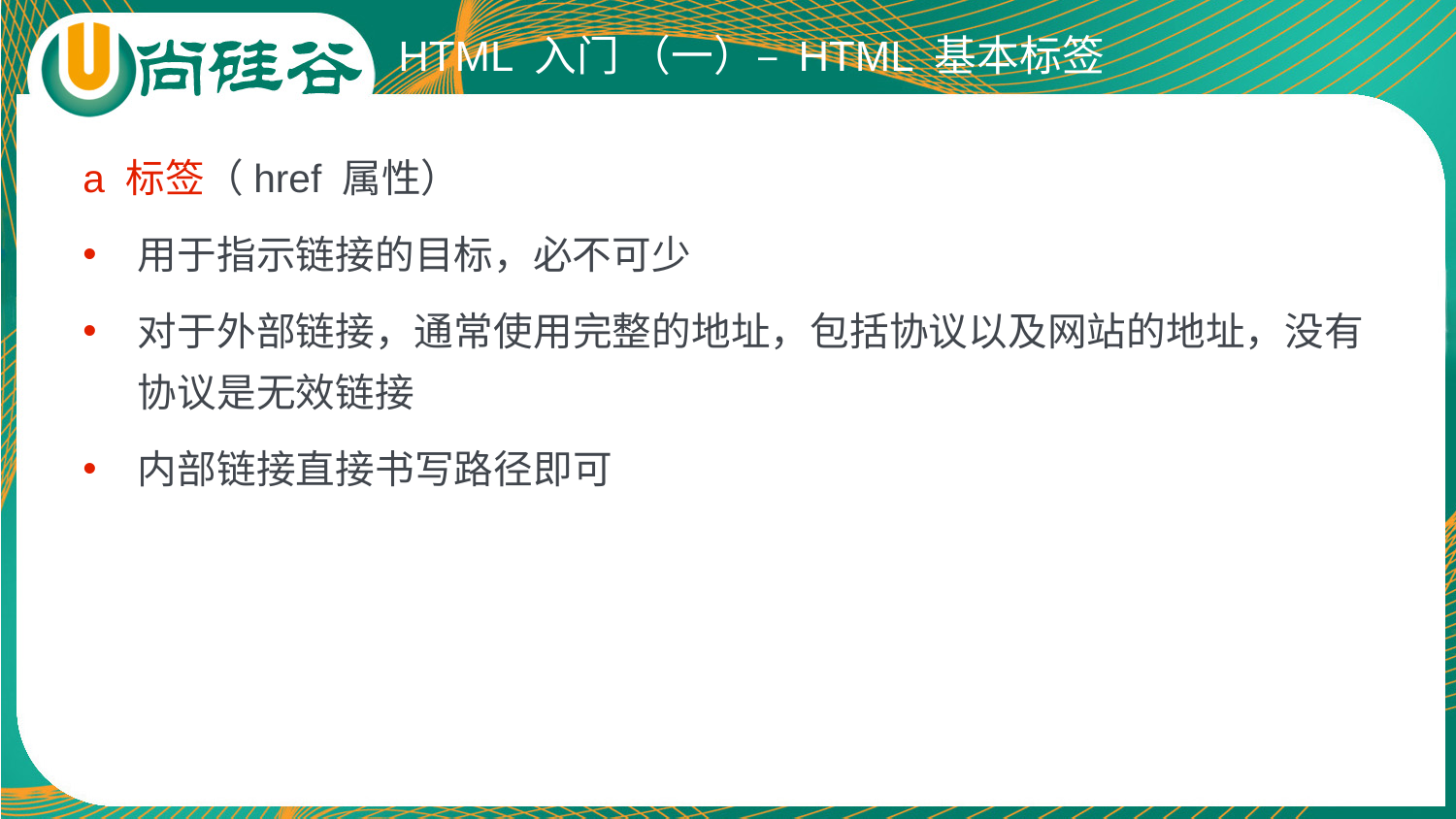

# HTML 入门 （一）– HTML 基本标签
a 标签（href 属性）
用于指示链接的目标，必不可少
对于外部链接，通常使用完整的地址，包括协议以及网站的地址，没有协议是无效链接
内部链接直接书写路径即可